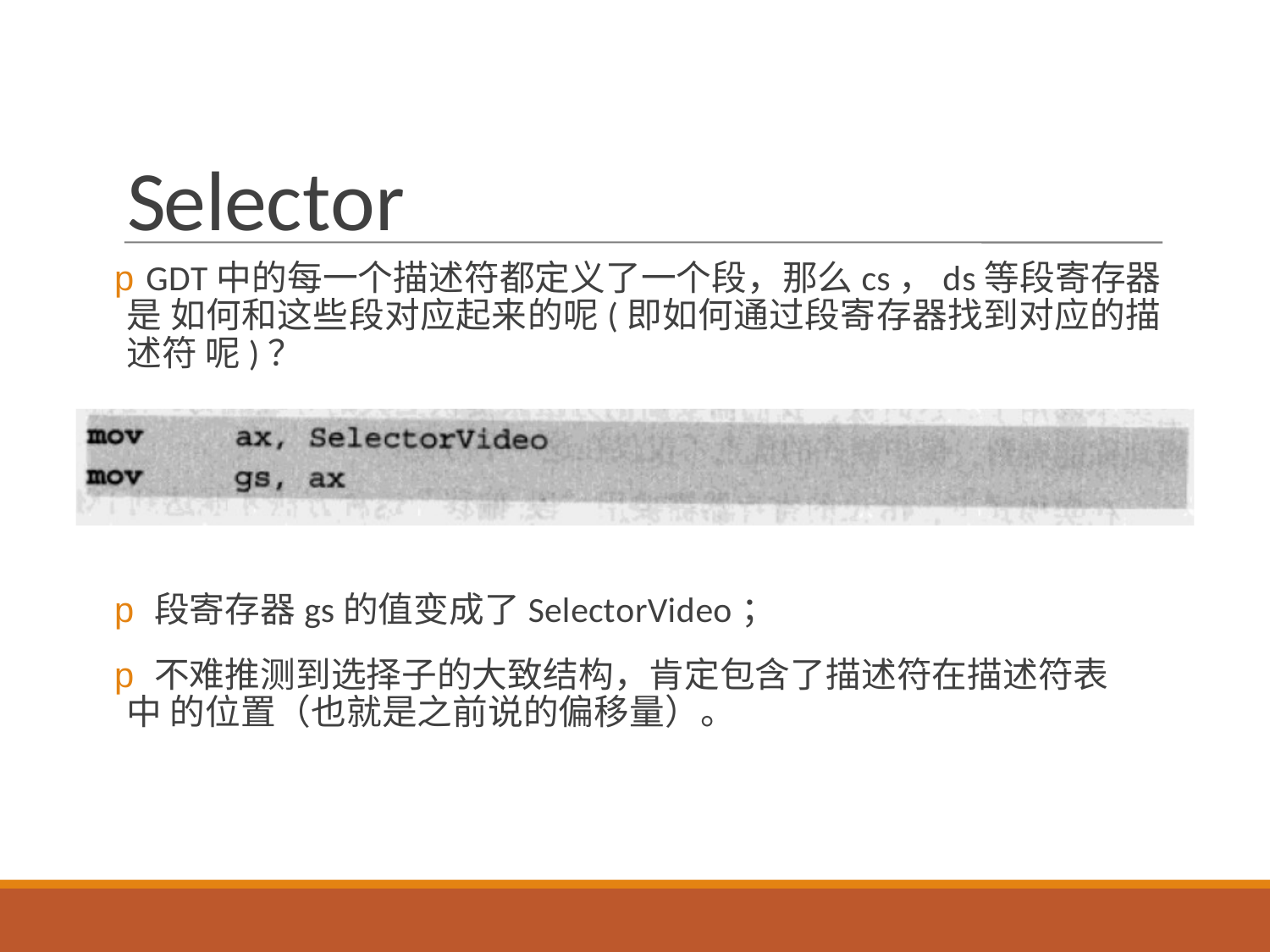

# Selector
pGDT中的每一个描述符都定义了一个段，那么cs，ds等段寄存器是 如何和这些段对应起来的呢(即如何通过段寄存器找到对应的描述符 呢)？

p段寄存器gs的值变成了SelectorVideo；
p不难推测到选择子的大致结构，肯定包含了描述符在描述符表中 的位置（也就是之前说的偏移量）。